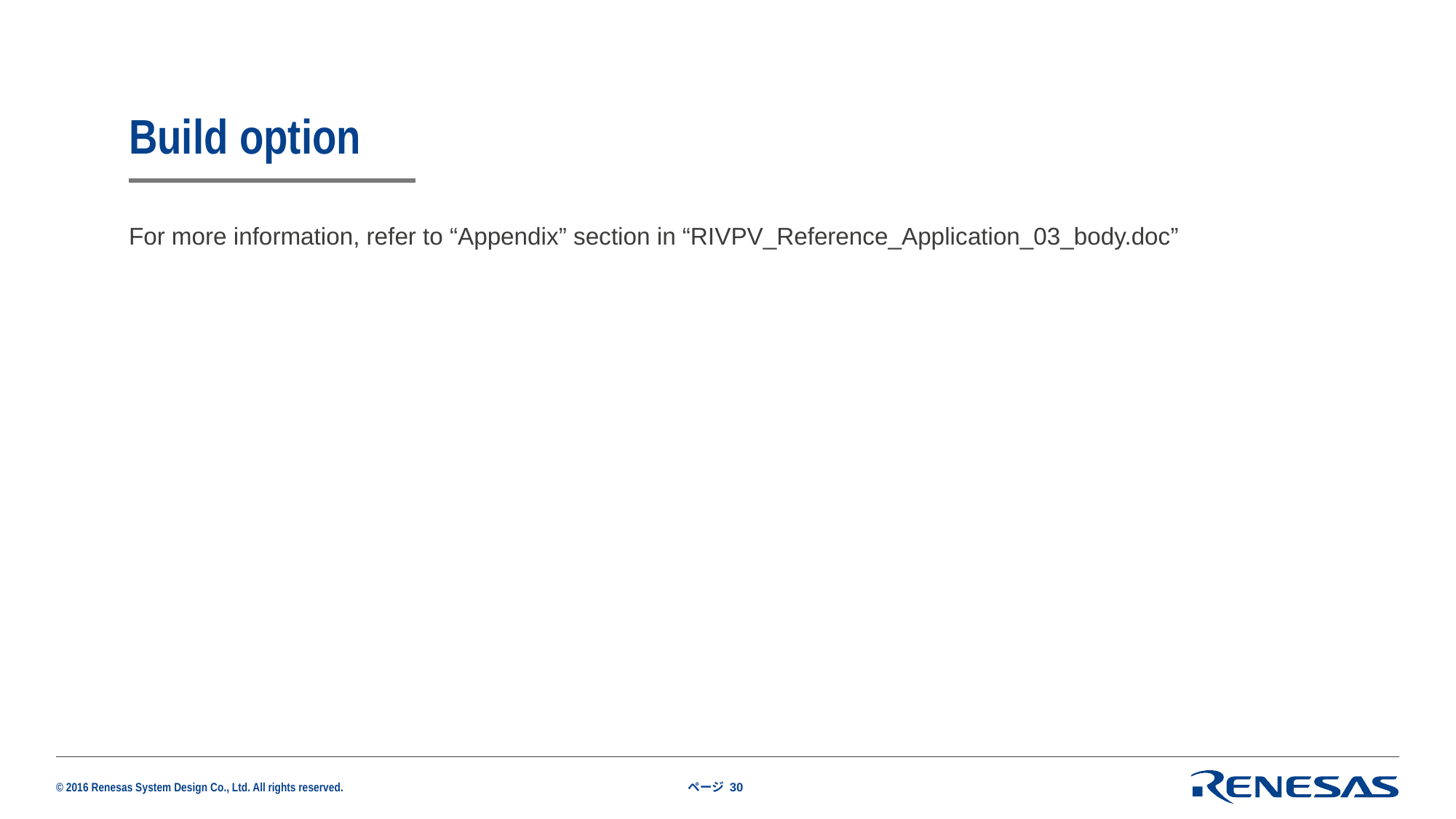

# Build option
For more information, refer to “Appendix” section in “RIVPV_Reference_Application_03_body.doc”
ページ 30